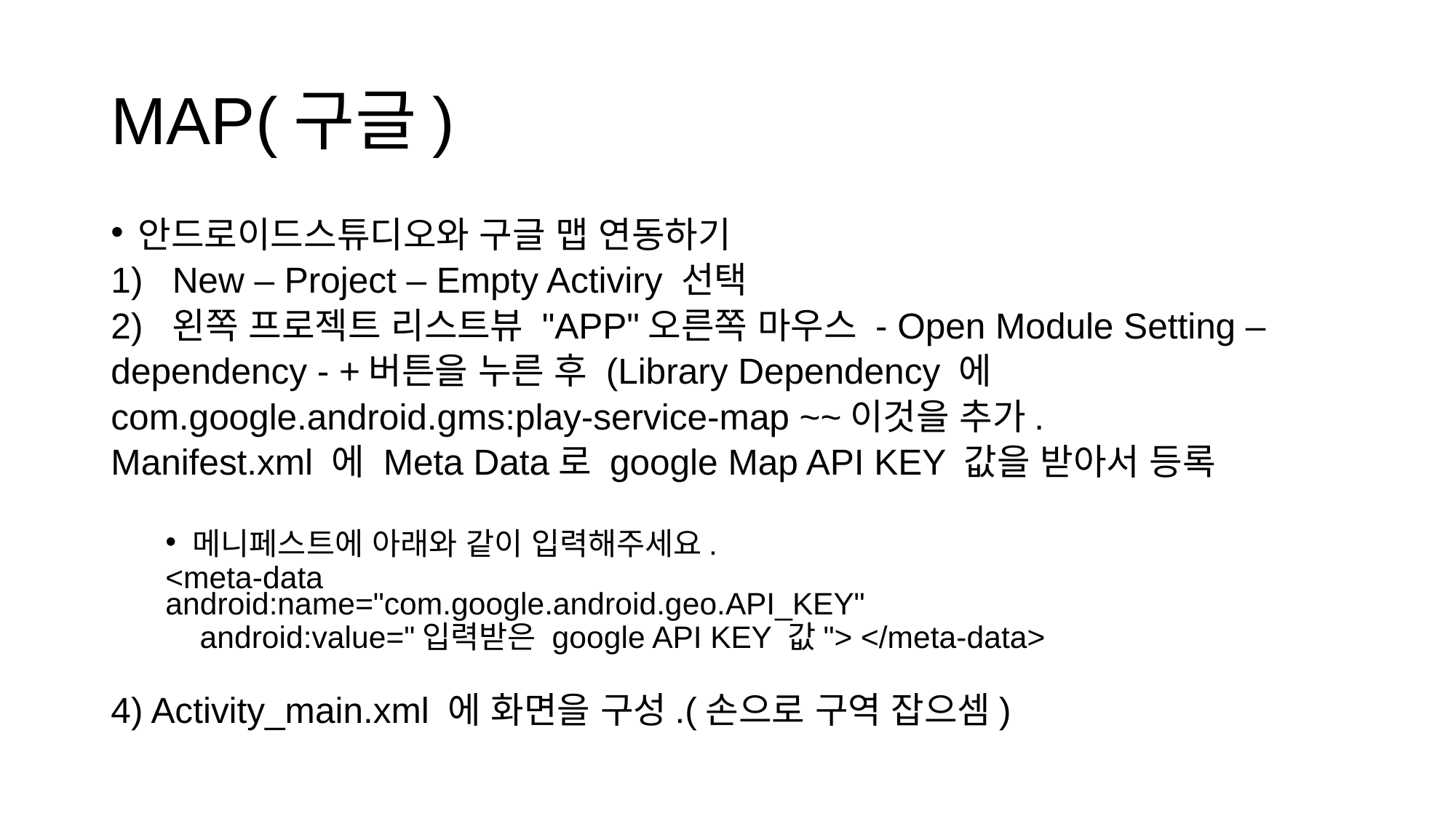

# MAP(구글)
안드로이드스튜디오와 구글 맵 연동하기
New – Project – Empty Activiry 선택
왼쪽 프로젝트 리스트뷰 "APP"오른쪽 마우스 - Open Module Setting –
dependency - +버튼을 누른 후 (Library Dependency 에
com.google.android.gms:play-service-map ~~이것을 추가.
Manifest.xml 에 Meta Data로 google Map API KEY 값을 받아서 등록

메니페스트에 아래와 같이 입력해주세요.
<meta-data
android:name="com.google.android.geo.API_KEY"
    android:value="입력받은 google API KEY 값"> </meta-data>
4) Activity_main.xml 에 화면을 구성.(손으로 구역 잡으셈)